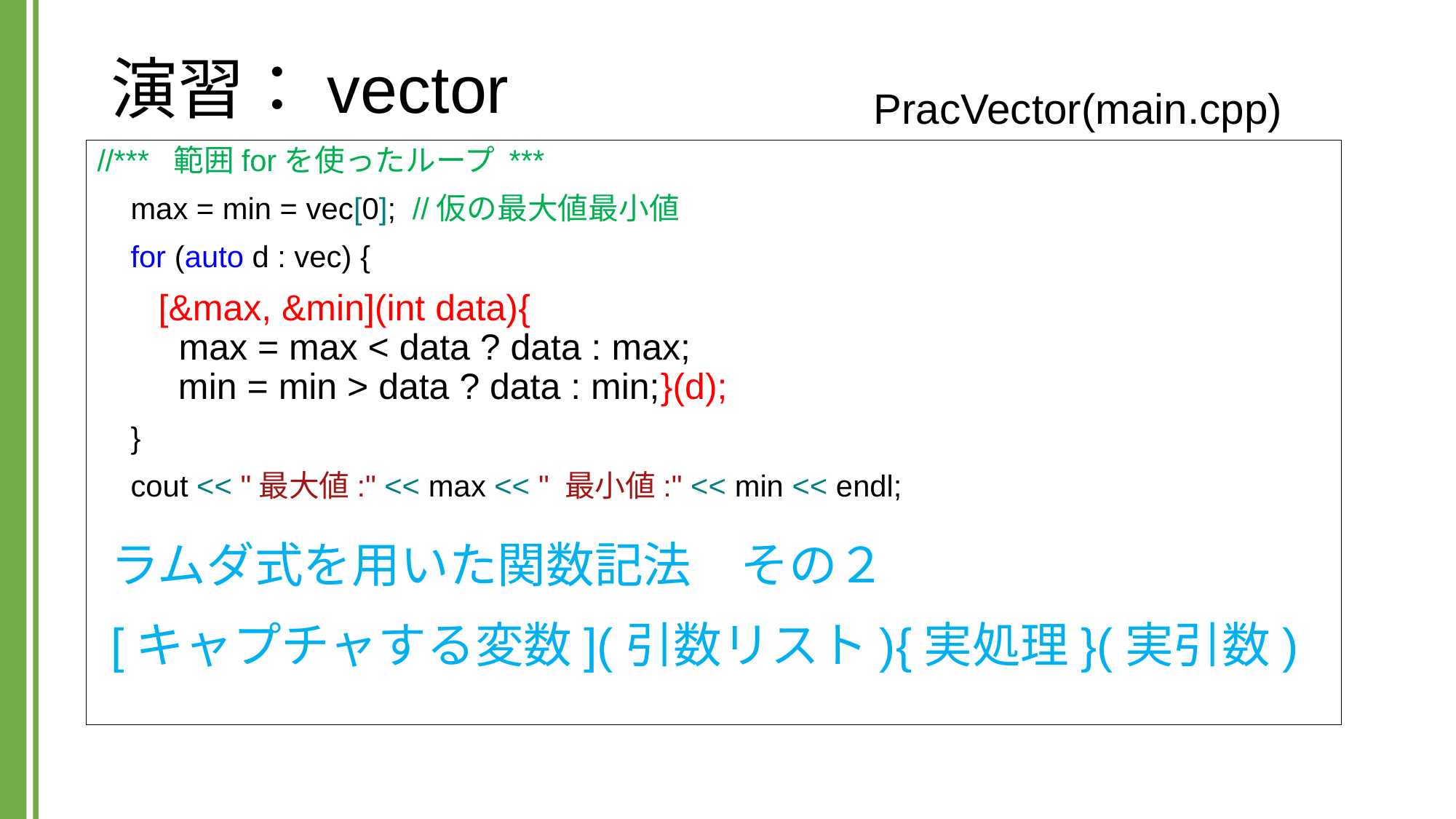

# 演習：vector
PracVector(main.cpp)
//***  範囲forを使ったループ ***
    max = min = vec[0];  //仮の最大値最小値
    for (auto d : vec) {
        [&max, &min](int data){
        max = max < data ? data : max;
        min = min > data ? data : min;}(d);
    }
    cout << "最大値:" << max << " 最小値:" << min << endl;
ラムダ式を用いた関数記法　その２
[キャプチャする変数](引数リスト){実処理}(実引数)